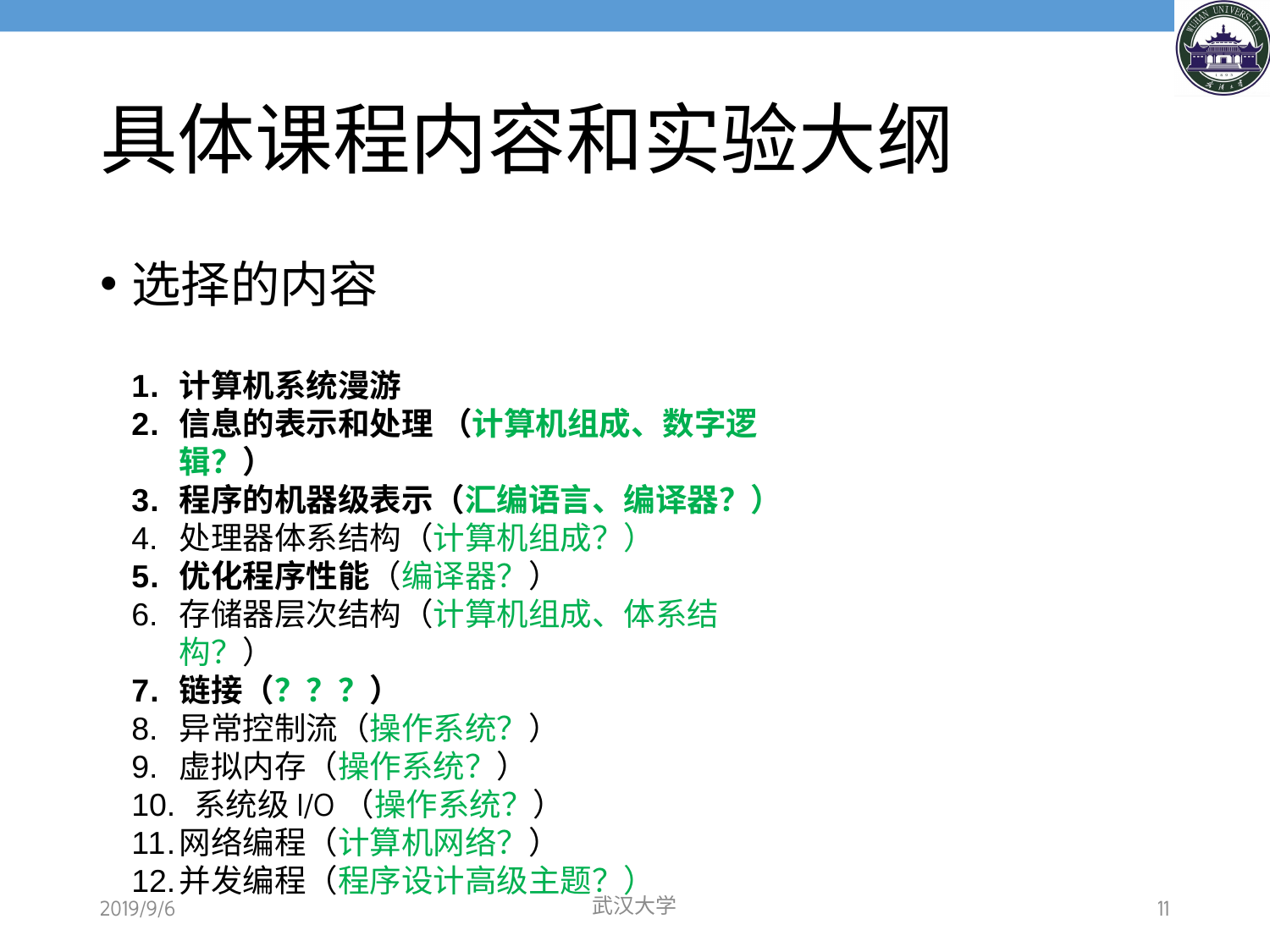

# 具体课程内容和实验大纲
选择的内容

计算机系统漫游
信息的表示和处理 （计算机组成、数字逻辑？）
程序的机器级表示（汇编语言、编译器？）
处理器体系结构（计算机组成？）
优化程序性能（编译器？）
存储器层次结构（计算机组成、体系结构？）
链接（？？？）
异常控制流（操作系统？）
虚拟内存（操作系统？）
 系统级I/O（操作系统？）
网络编程（计算机网络？）
并发编程（程序设计高级主题？）
2019/9/6
武汉大学
11